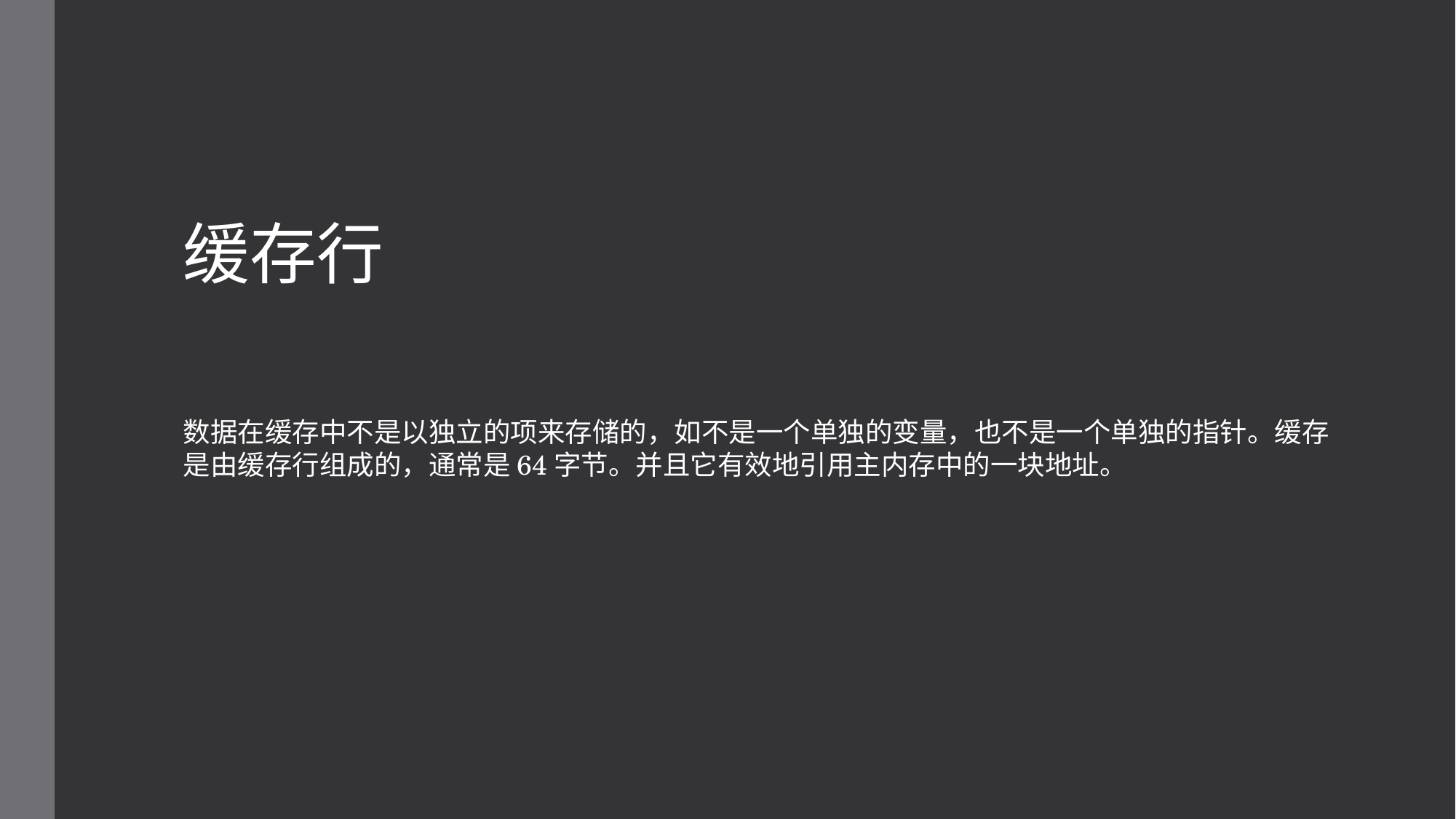

缓存行
数据在缓存中不是以独立的项来存储的，如不是一个单独的变量，也不是一个单独的指针。缓存是由缓存行组成的，通常是64字节。并且它有效地引用主内存中的一块地址。